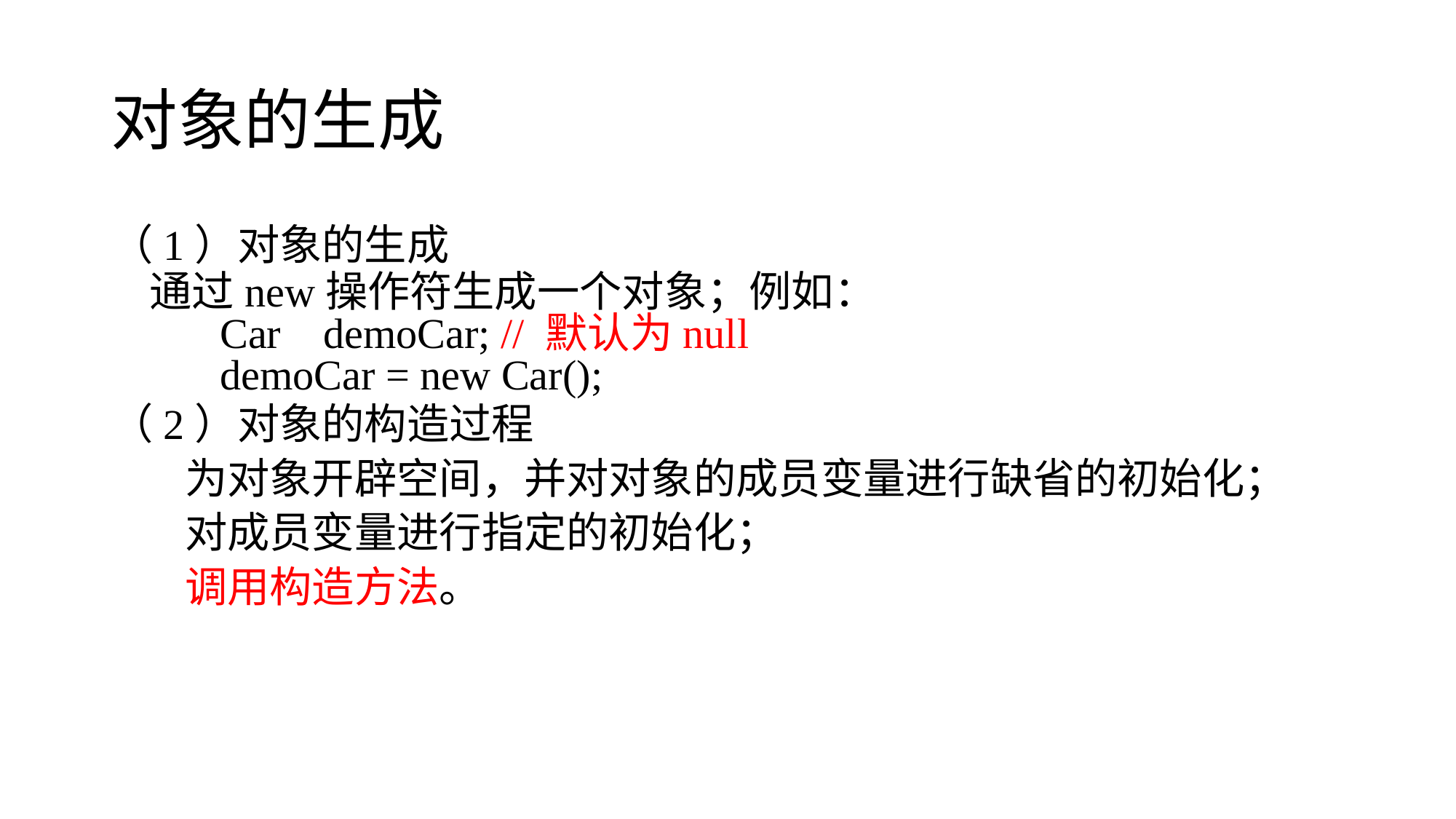

# 对象的生成
（1）对象的生成
   通过new操作符生成一个对象；例如：
	Car    demoCar; // 默认为null
	demoCar = new Car();
（2）对象的构造过程
 为对象开辟空间，并对对象的成员变量进行缺省的初始化；
 对成员变量进行指定的初始化；
 调用构造方法。